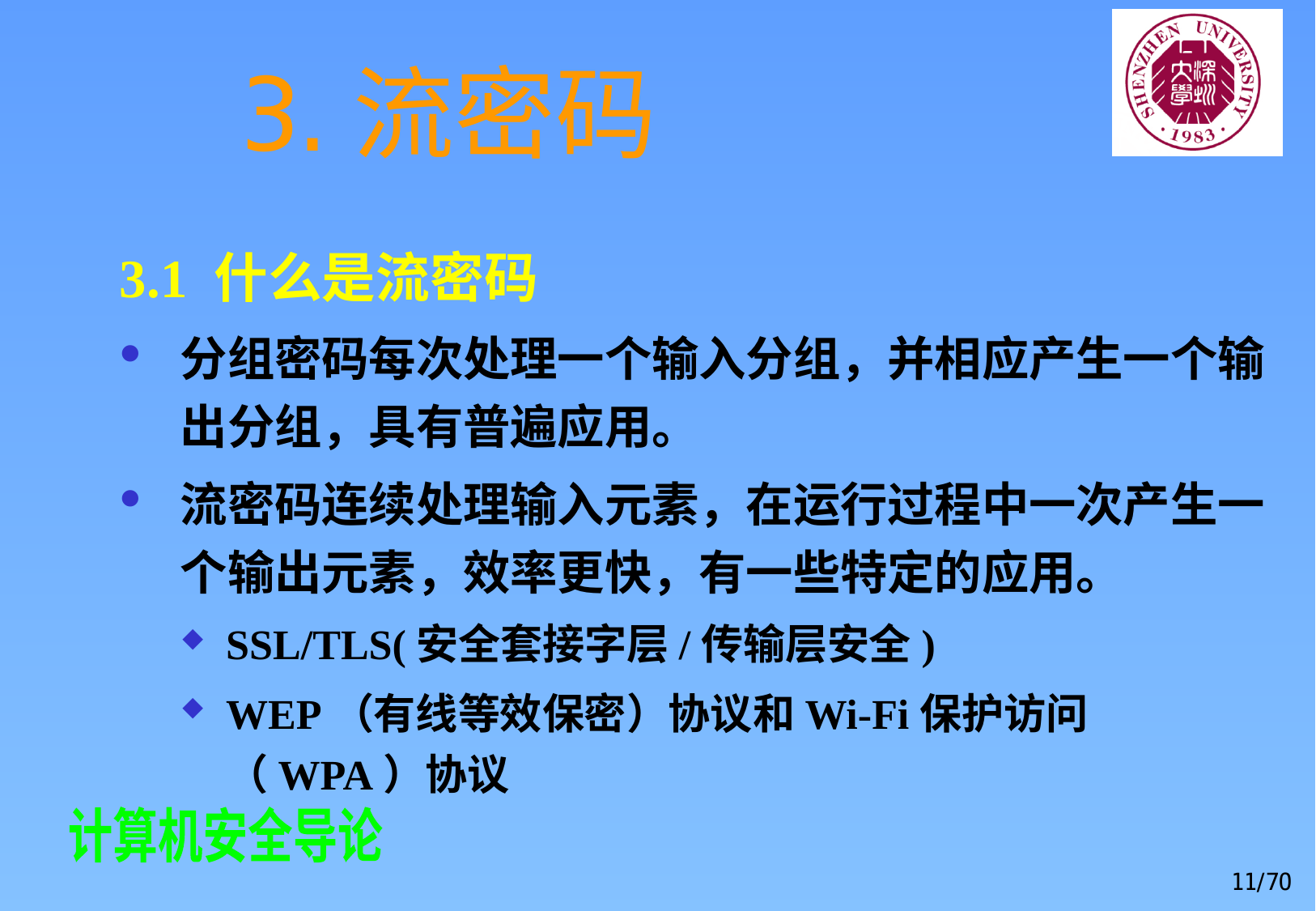

# 3.流密码
3.1 什么是流密码
分组密码每次处理一个输入分组，并相应产生一个输出分组，具有普遍应用。
流密码连续处理输入元素，在运行过程中一次产生一个输出元素，效率更快，有一些特定的应用。
SSL/TLS(安全套接字层/传输层安全)
WEP（有线等效保密）协议和Wi-Fi保护访问（WPA）协议
11/70